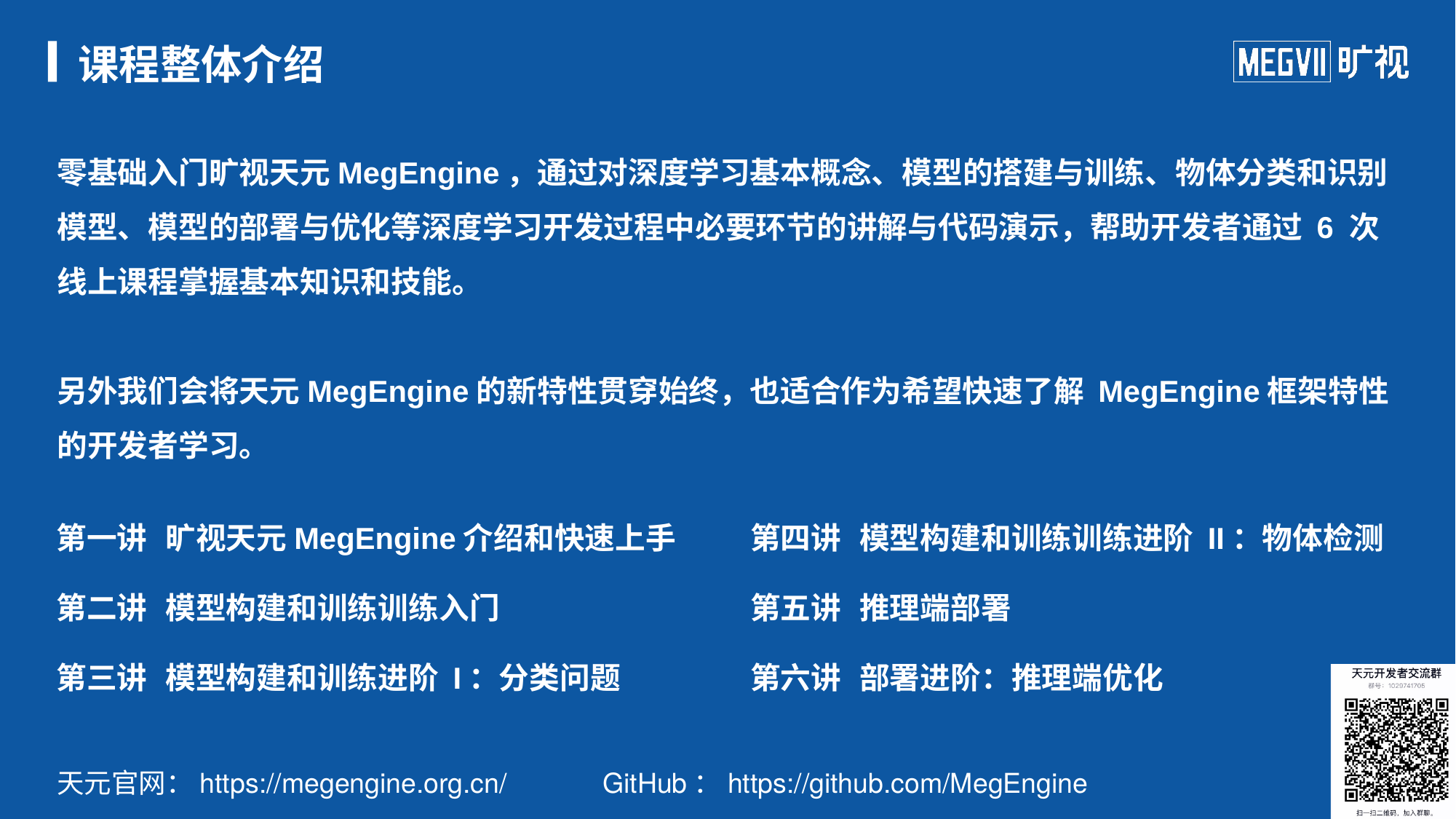

# 课程整体介绍
零基础入门旷视天元MegEngine，通过对深度学习基本概念、模型的搭建与训练、物体分类和识别模型、模型的部署与优化等深度学习开发过程中必要环节的讲解与代码演示，帮助开发者通过 6 次线上课程掌握基本知识和技能。
另外我们会将天元MegEngine的新特性贯穿始终，也适合作为希望快速了解 MegEngine框架特性的开发者学习。
第一讲	旷视天元MegEngine介绍和快速上手
第二讲	模型构建和训练训练入门
第三讲	模型构建和训练进阶 I：分类问题
第四讲	模型构建和训练训练进阶 II：物体检测
第五讲	推理端部署
第六讲	部署进阶：推理端优化